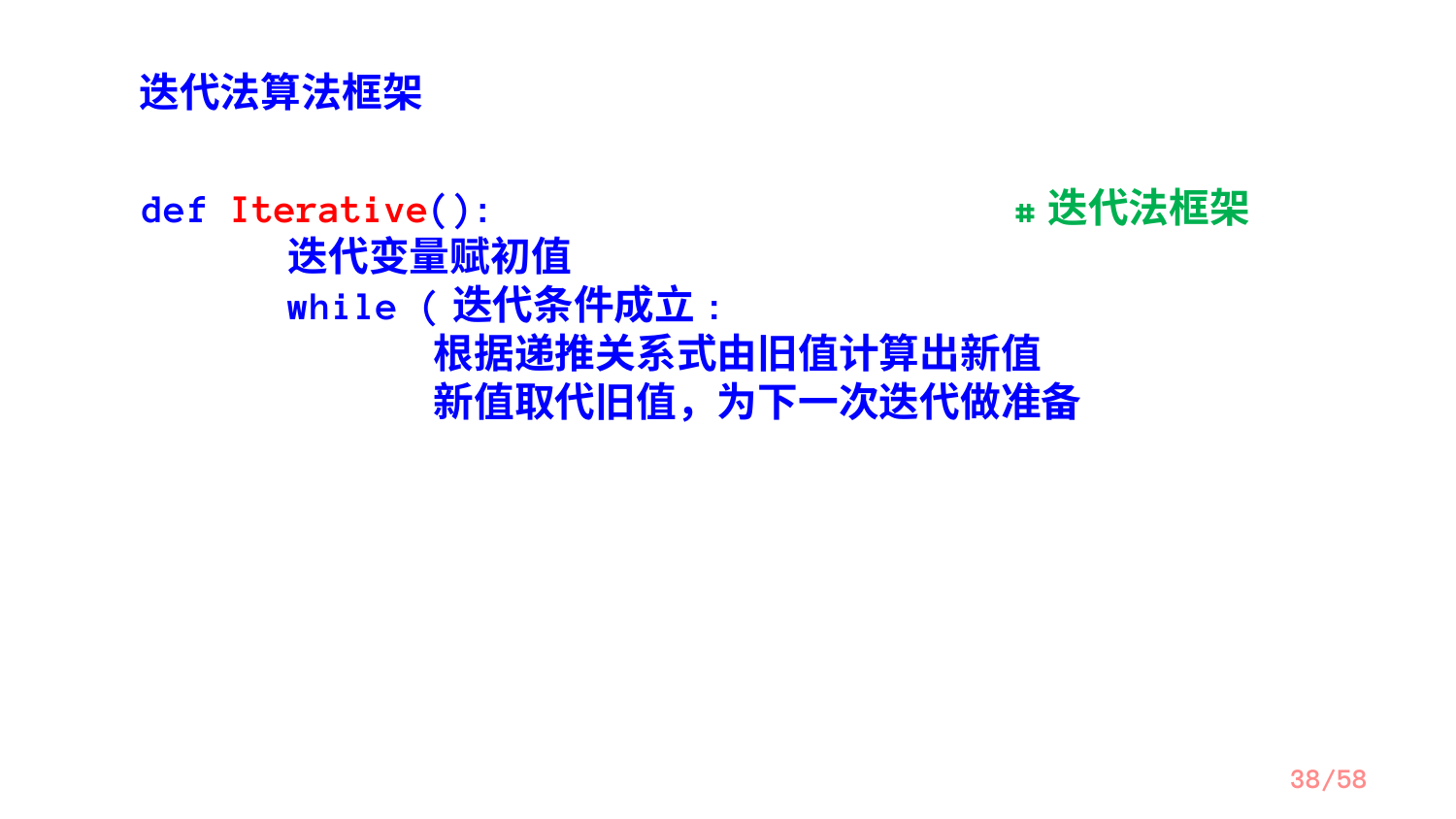

迭代法算法框架
def Iterative():				#迭代法框架
	迭代变量赋初值
	while (迭代条件成立:
		根据递推关系式由旧值计算出新值
		新值取代旧值，为下一次迭代做准备
38/58